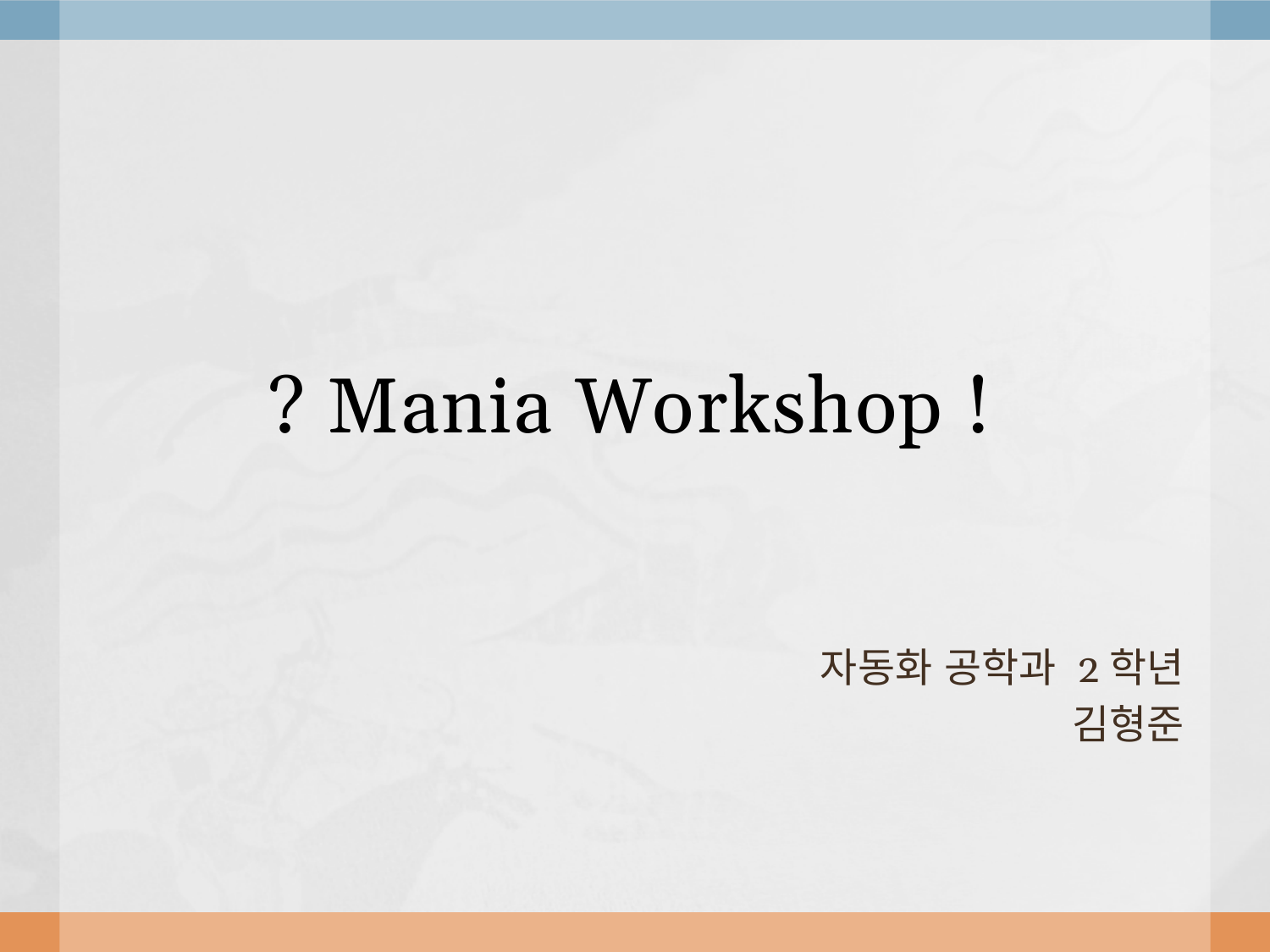

# ? Mania Workshop !
자동화 공학과 2학년
김형준